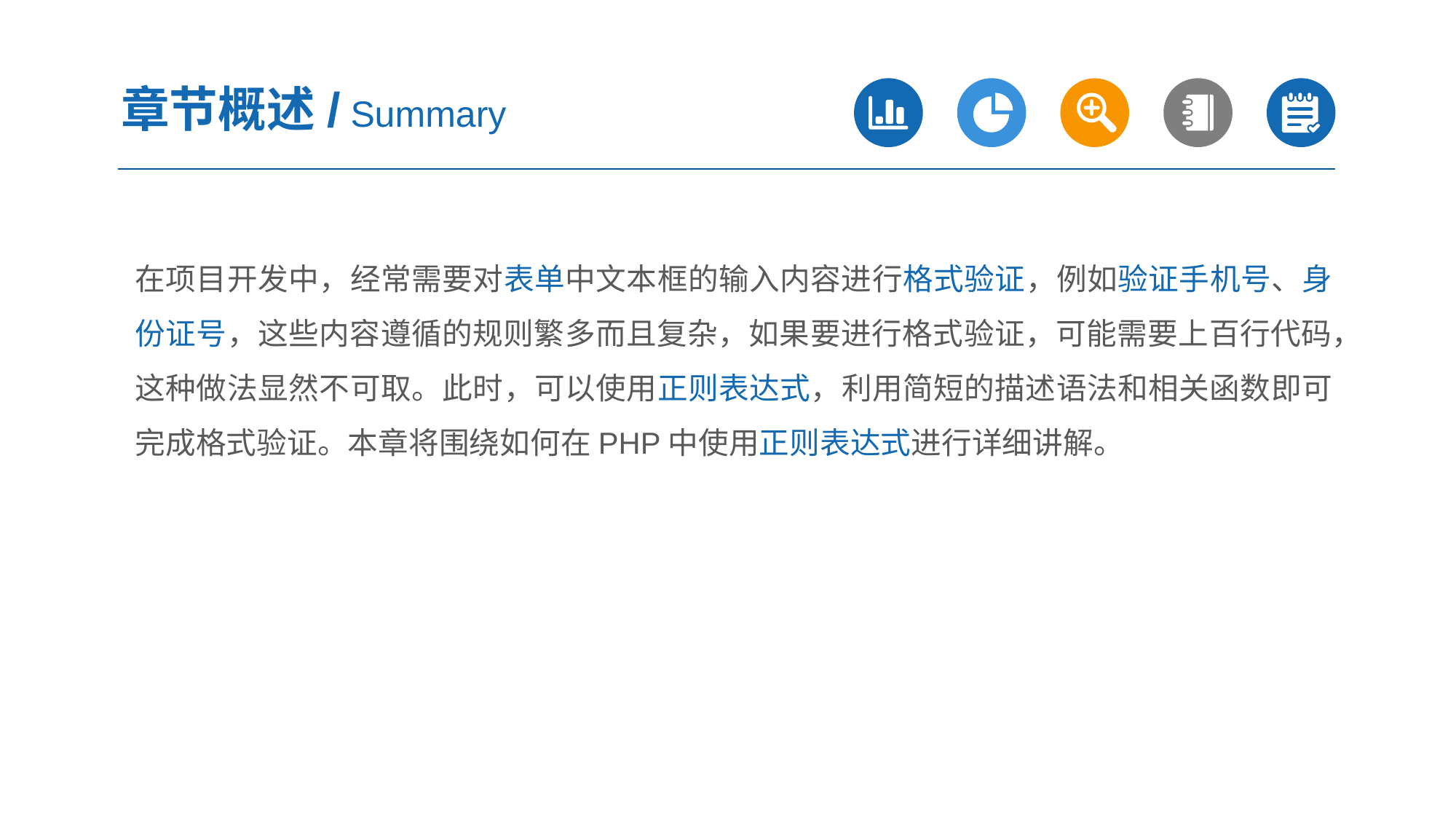

章节概述/ Summary
在项目开发中，经常需要对表单中文本框的输入内容进行格式验证，例如验证手机号、身份证号，这些内容遵循的规则繁多而且复杂，如果要进行格式验证，可能需要上百行代码，这种做法显然不可取。此时，可以使用正则表达式，利用简短的描述语法和相关函数即可完成格式验证。本章将围绕如何在PHP中使用正则表达式进行详细讲解。